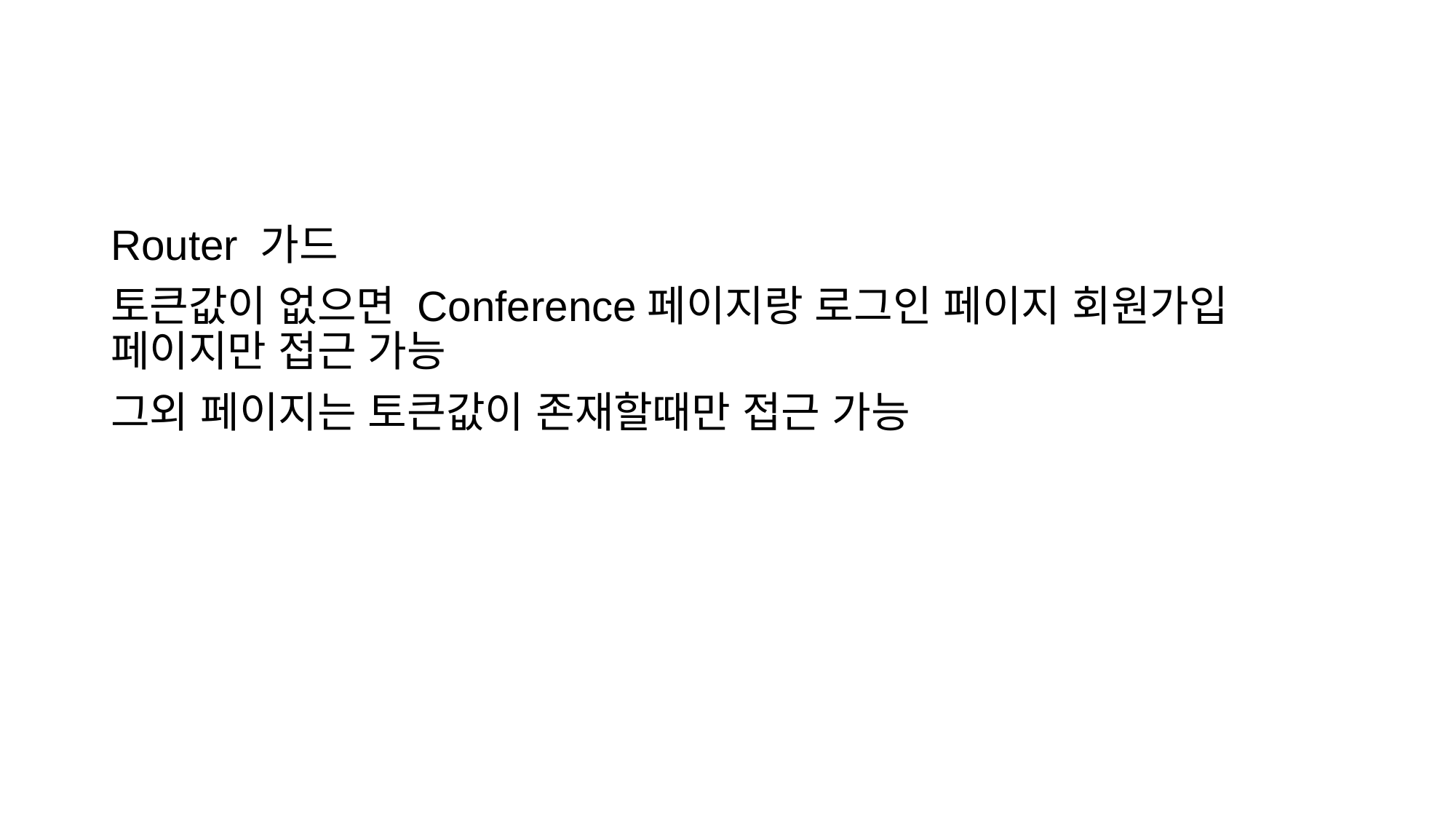

Router 가드
토큰값이 없으면 Conference페이지랑 로그인 페이지 회원가입 페이지만 접근 가능
그외 페이지는 토큰값이 존재할때만 접근 가능